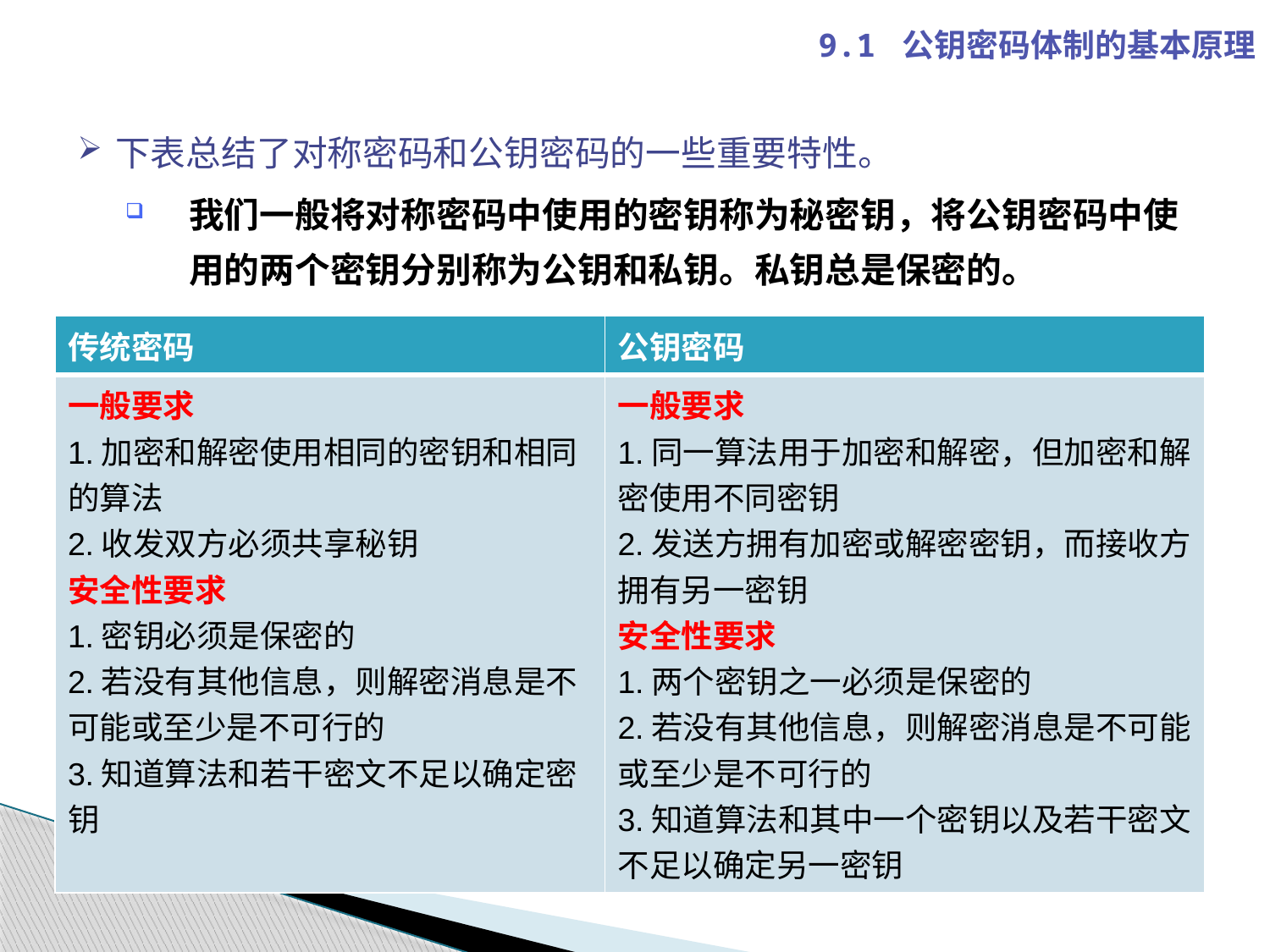

9.1 公钥密码体制的基本原理
下表总结了对称密码和公钥密码的一些重要特性。
我们一般将对称密码中使用的密钥称为秘密钥，将公钥密码中使用的两个密钥分别称为公钥和私钥。私钥总是保密的。
| 传统密码 | 公钥密码 |
| --- | --- |
| 一般要求 1.加密和解密使用相同的密钥和相同的算法 2.收发双方必须共享秘钥 安全性要求 1.密钥必须是保密的 2.若没有其他信息，则解密消息是不可能或至少是不可行的 3.知道算法和若干密文不足以确定密钥 | 一般要求 1.同一算法用于加密和解密，但加密和解密使用不同密钥 2.发送方拥有加密或解密密钥，而接收方拥有另一密钥 安全性要求 1.两个密钥之一必须是保密的 2.若没有其他信息，则解密消息是不可能或至少是不可行的 3.知道算法和其中一个密钥以及若干密文不足以确定另一密钥 |